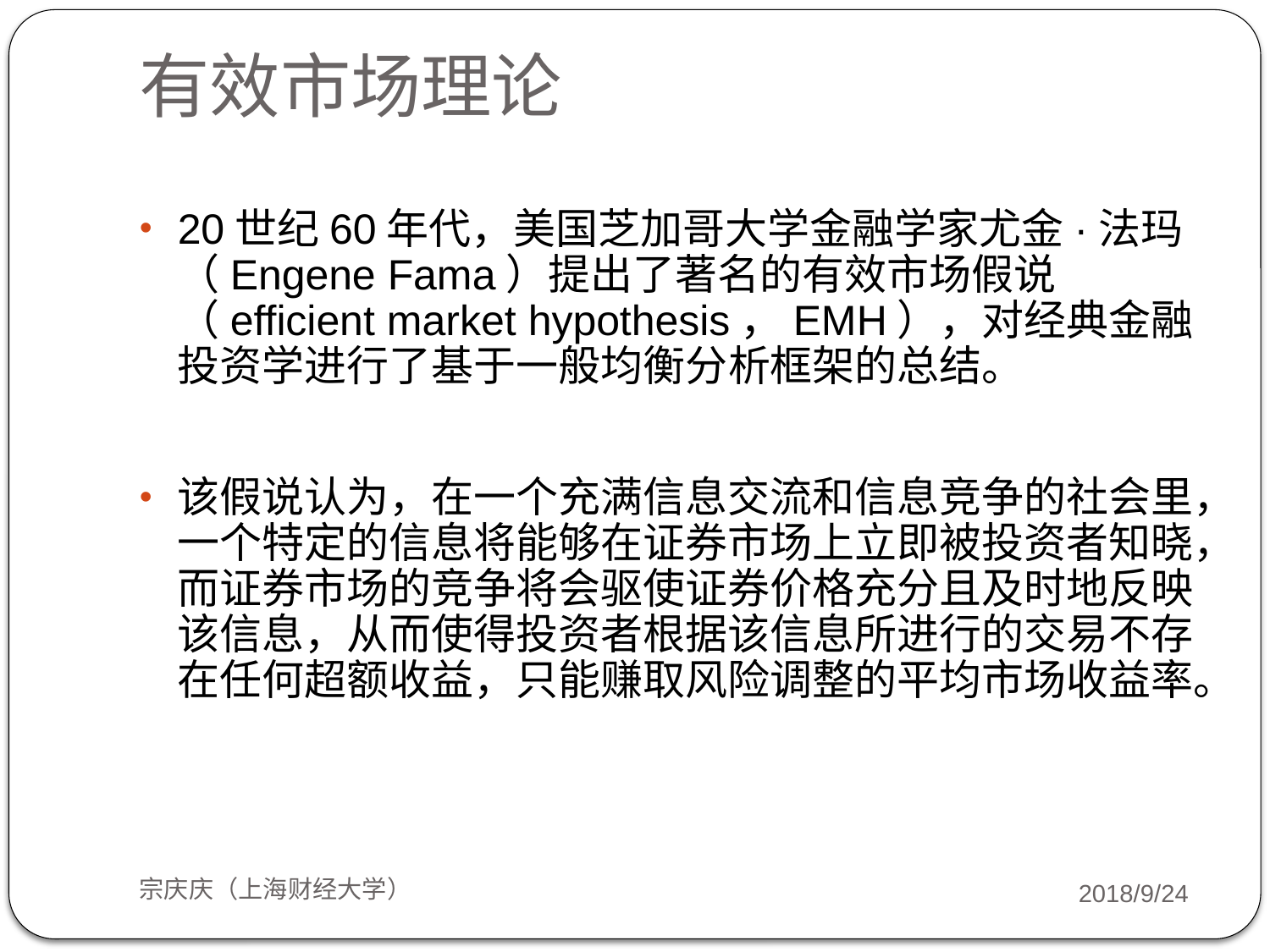

# 有效市场理论
20世纪60年代，美国芝加哥大学金融学家尤金·法玛（Engene Fama）提出了著名的有效市场假说（efficient market hypothesis，EMH），对经典金融投资学进行了基于一般均衡分析框架的总结。

该假说认为，在一个充满信息交流和信息竞争的社会里，一个特定的信息将能够在证券市场上立即被投资者知晓，而证券市场的竞争将会驱使证券价格充分且及时地反映该信息，从而使得投资者根据该信息所进行的交易不存在任何超额收益，只能赚取风险调整的平均市场收益率。
宗庆庆（上海财经大学）
2018/9/24